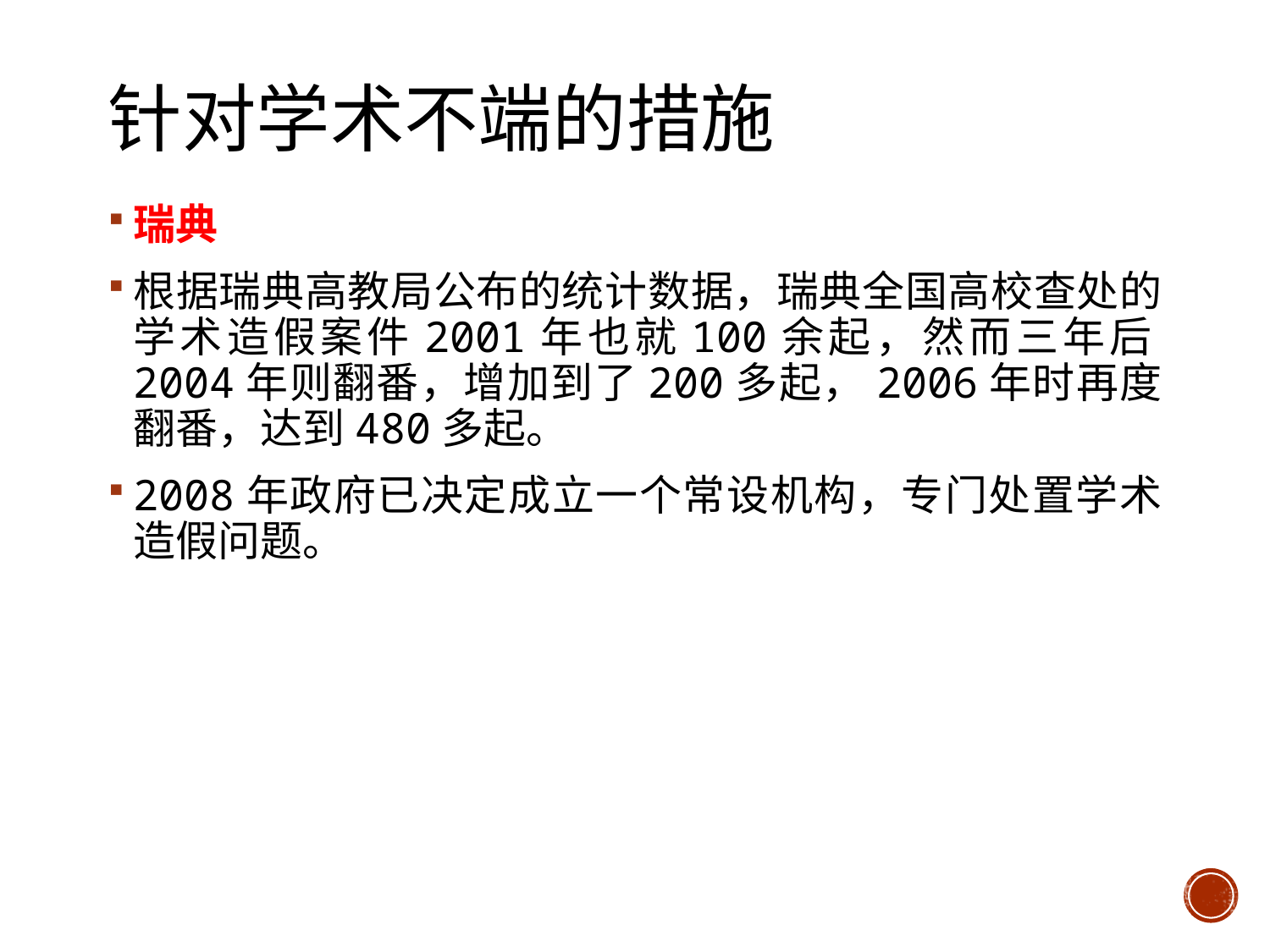

# 针对学术不端的措施
瑞典
根据瑞典高教局公布的统计数据，瑞典全国高校查处的学术造假案件2001年也就100余起，然而三年后2004年则翻番，增加到了200多起，2006年时再度翻番，达到480多起。
2008年政府已决定成立一个常设机构，专门处置学术造假问题。